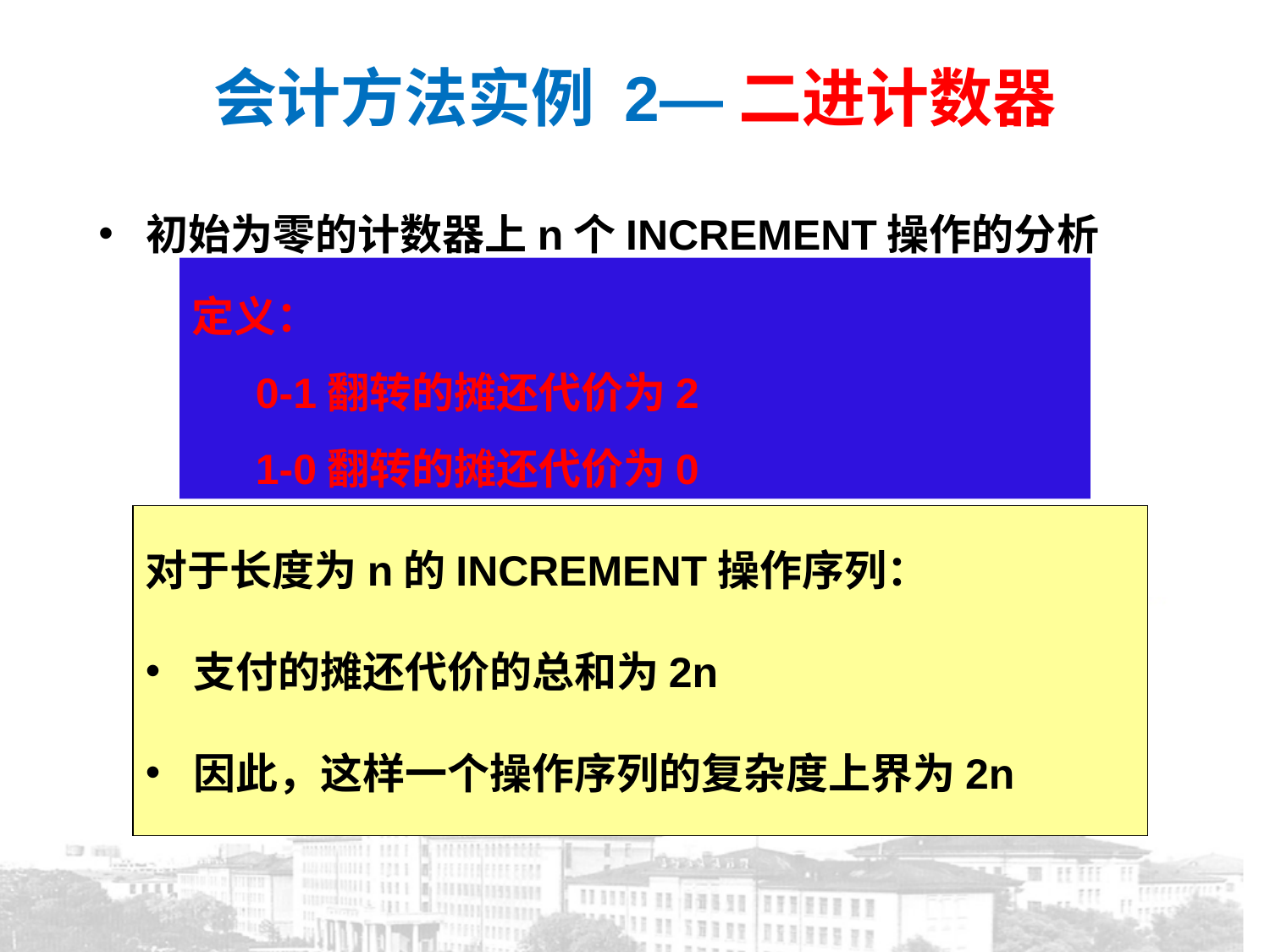

# 会计方法实例 2—二进计数器
初始为零的计数器上n个INCREMENT操作的分析

定义：
0-1翻转的摊还代价为2
1-0翻转的摊还代价为0
对于长度为n的INCREMENT操作序列：

支付的摊还代价的总和为2n

因此，这样一个操作序列的复杂度上界为2n